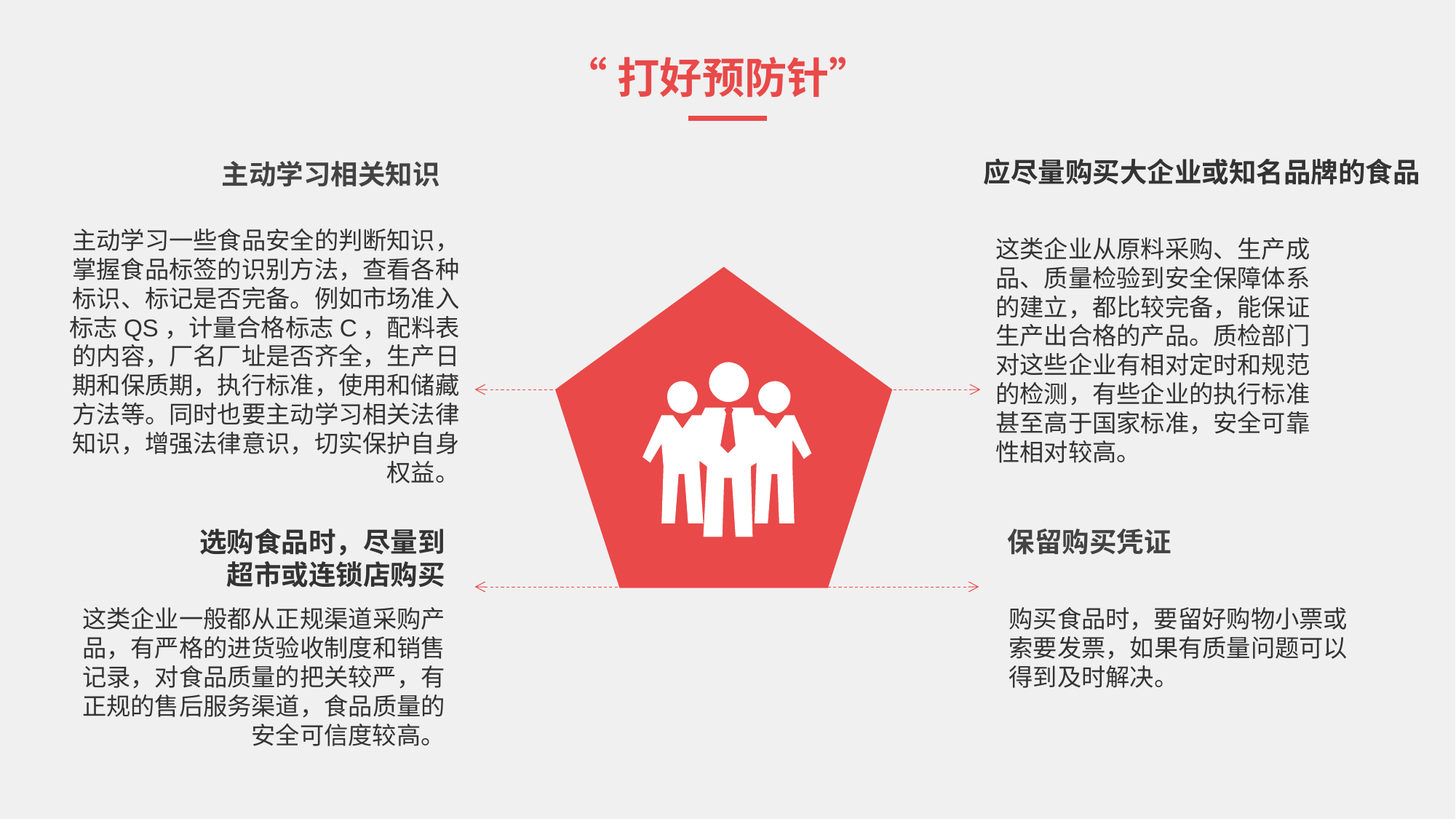

“打好预防针”
应尽量购买大企业或知名品牌的食品
这类企业从原料采购、生产成品、质量检验到安全保障体系的建立，都比较完备，能保证生产出合格的产品。质检部门对这些企业有相对定时和规范的检测，有些企业的执行标准甚至高于国家标准，安全可靠性相对较高。
主动学习相关知识
主动学习一些食品安全的判断知识，掌握食品标签的识别方法，查看各种标识、标记是否完备。例如市场准入标志QS，计量合格标志C，配料表的内容，厂名厂址是否齐全，生产日期和保质期，执行标准，使用和储藏方法等。同时也要主动学习相关法律知识，增强法律意识，切实保护自身权益。

选购食品时，尽量到超市或连锁店购买
这类企业一般都从正规渠道采购产品，有严格的进货验收制度和销售记录，对食品质量的把关较严，有正规的售后服务渠道，食品质量的安全可信度较高。
保留购买凭证
购买食品时，要留好购物小票或索要发票，如果有质量问题可以得到及时解决。